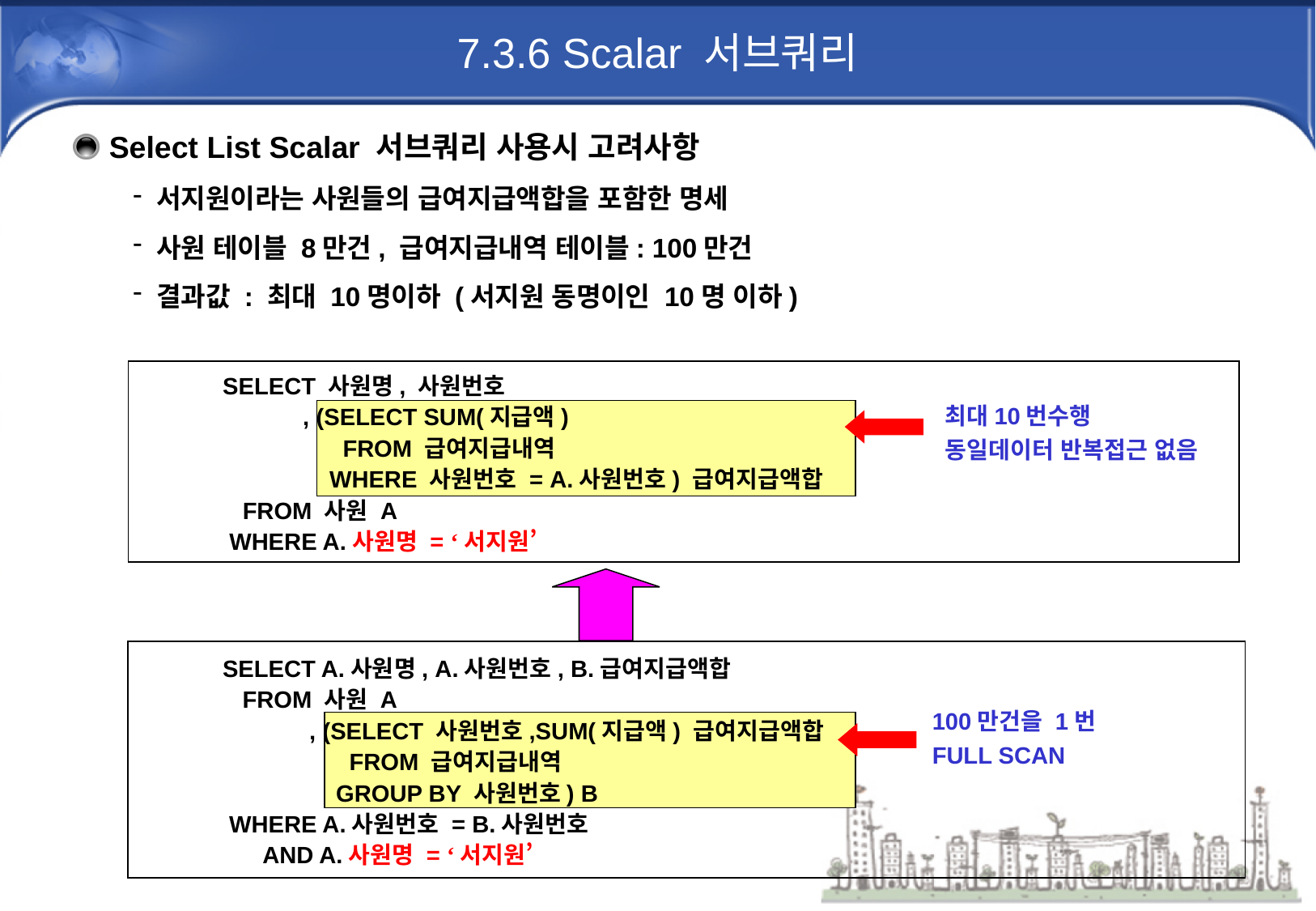

# 7.3.6 Scalar 서브쿼리
Select List Scalar 서브쿼리 사용시 고려사항
서지원이라는 사원들의 급여지급액합을 포함한 명세
사원 테이블 8만건, 급여지급내역 테이블: 100만건
결과값 : 최대 10명이하 (서지원 동명이인 10명 이하)

    SELECT 사원명, 사원번호
                , (SELECT SUM(지급액)
                      FROM 급여지급내역
                    WHERE 사원번호 = A.사원번호) 급여지급액합
       FROM 사원 A
     WHERE A.사원명 = ‘서지원’
최대10번수행
동일데이터 반복접근 없음

    SELECT A.사원명, A.사원번호, B.급여지급액합
       FROM 사원 A
                 , (SELECT 사원번호,SUM(지급액) 급여지급액합
                       FROM 급여지급내역
                     GROUP BY 사원번호) B
     WHERE A.사원번호 = B.사원번호
          AND A.사원명 = ‘서지원’
100만건을 1번
FULL SCAN